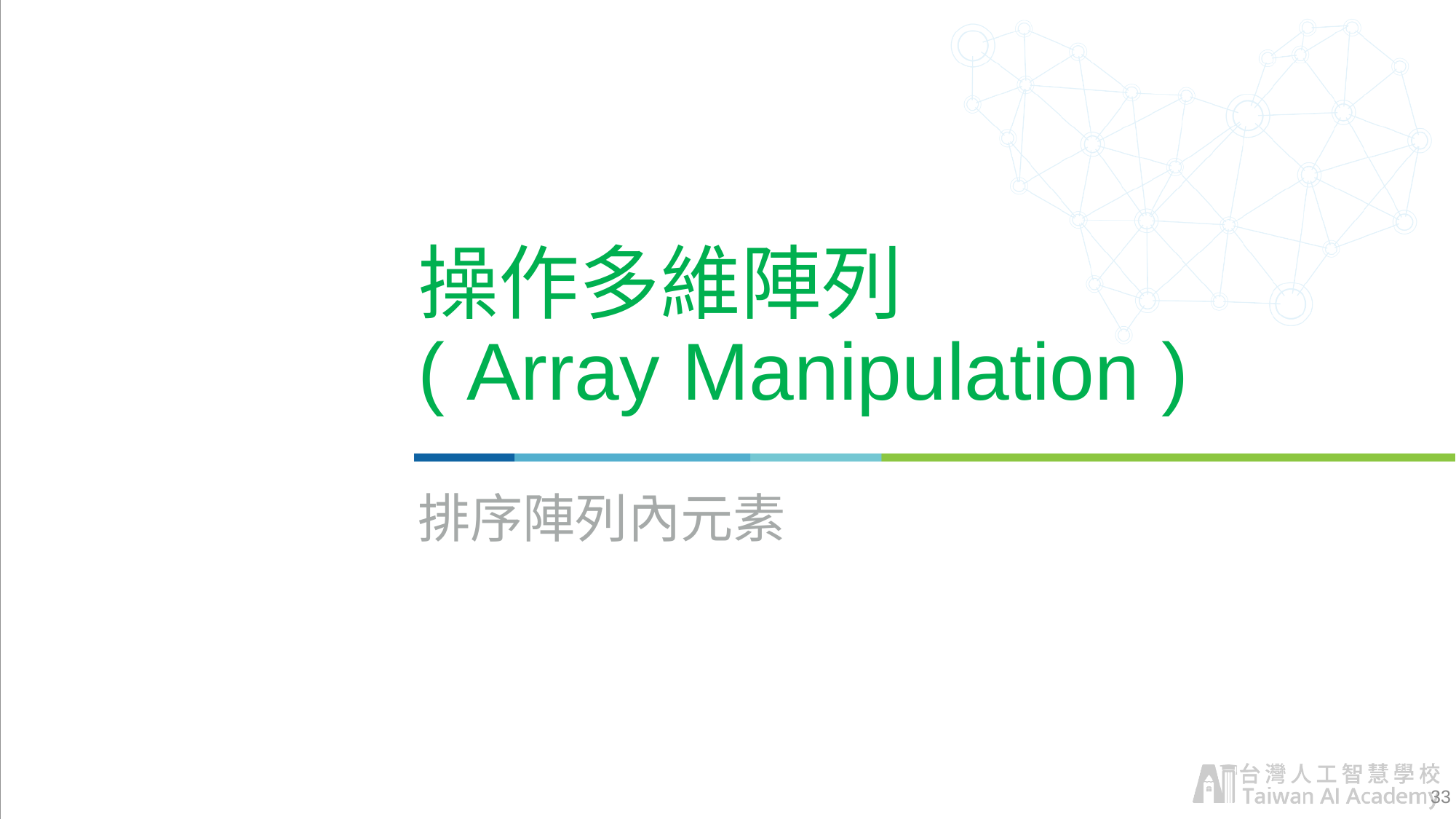

# 操作多維陣列 ( Array Manipulation )
排序陣列內元素
33